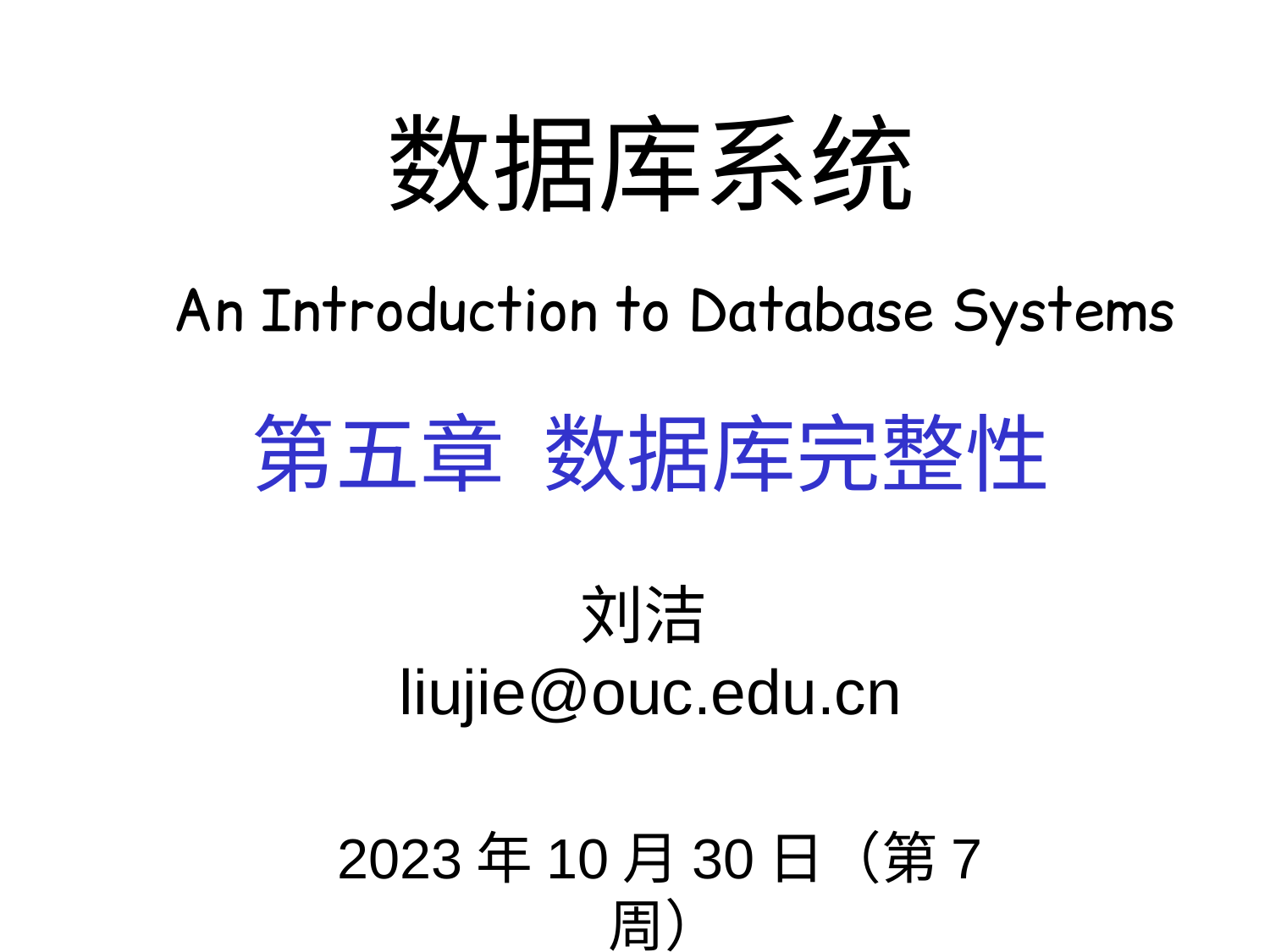

# 数据库系统 An Introduction to Database Systems
第五章  数据库完整性
刘洁
liujie@ouc.edu.cn
2023年10月30日（第7周）